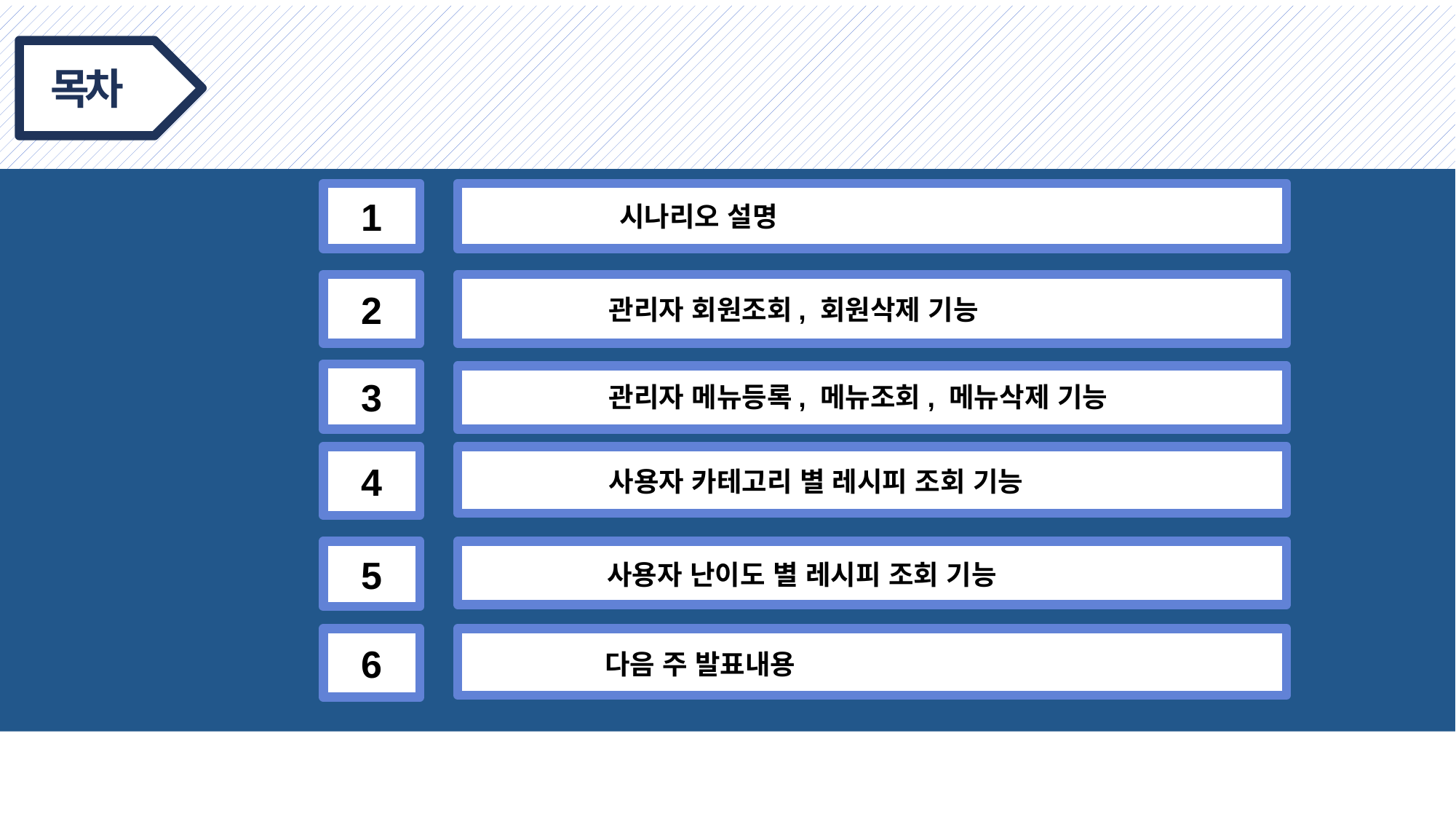

(
목차

1
시나리오 설명
2

관리자 회원조회, 회원삭제 기능
3

관리자 메뉴등록, 메뉴조회, 메뉴삭제 기능
4

사용자 카테고리 별 레시피 조회 기능

5

사용자 난이도 별 레시피 조회 기능

6

다음 주 발표내용